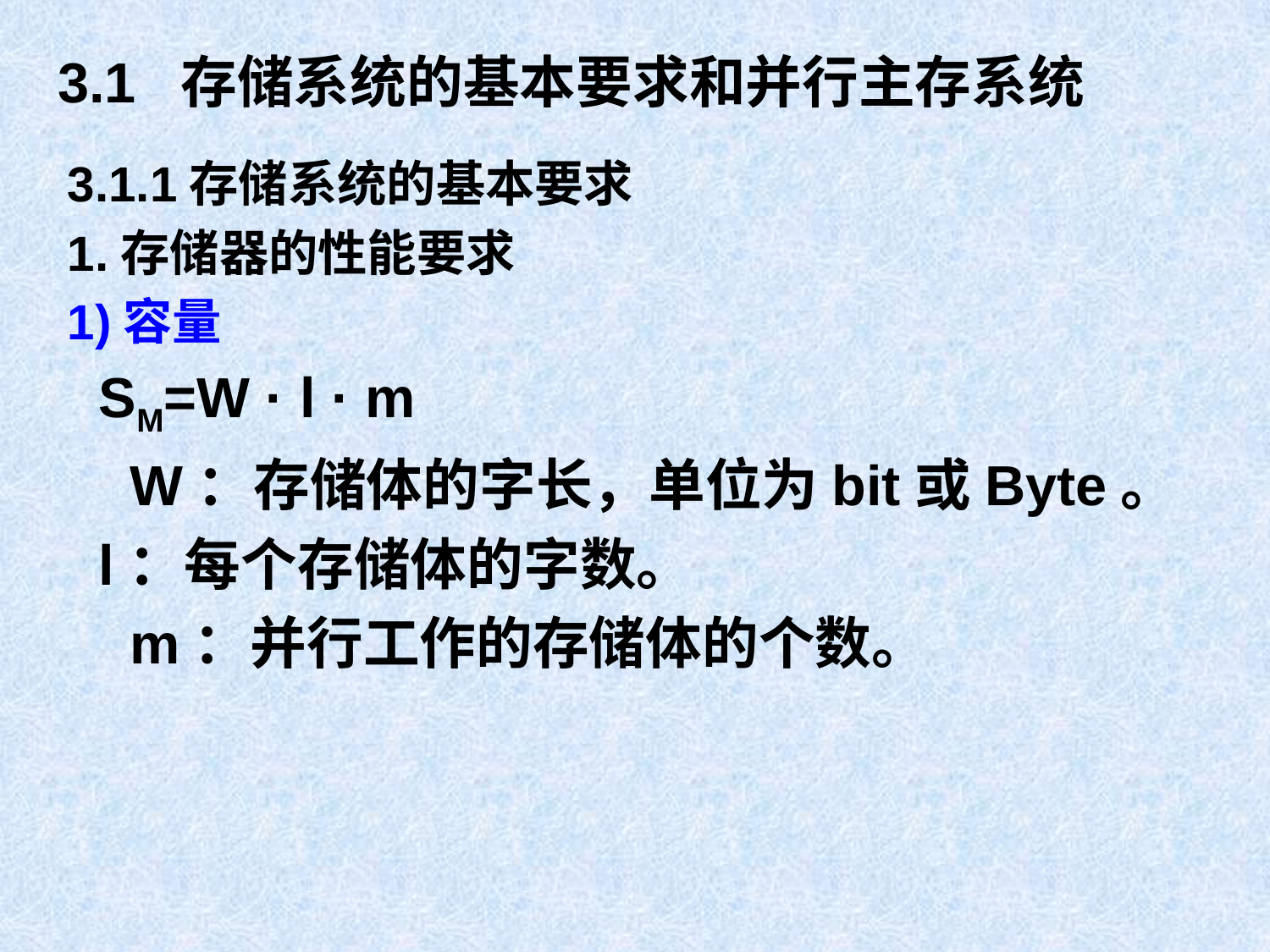

# 3.1  存储系统的基本要求和并行主存系统
3.1.1存储系统的基本要求
1.存储器的性能要求
1)容量
  SM=W · l · m
    W：存储体的字长，单位为bit或Byte。
  l：每个存储体的字数。
    m：并行工作的存储体的个数。